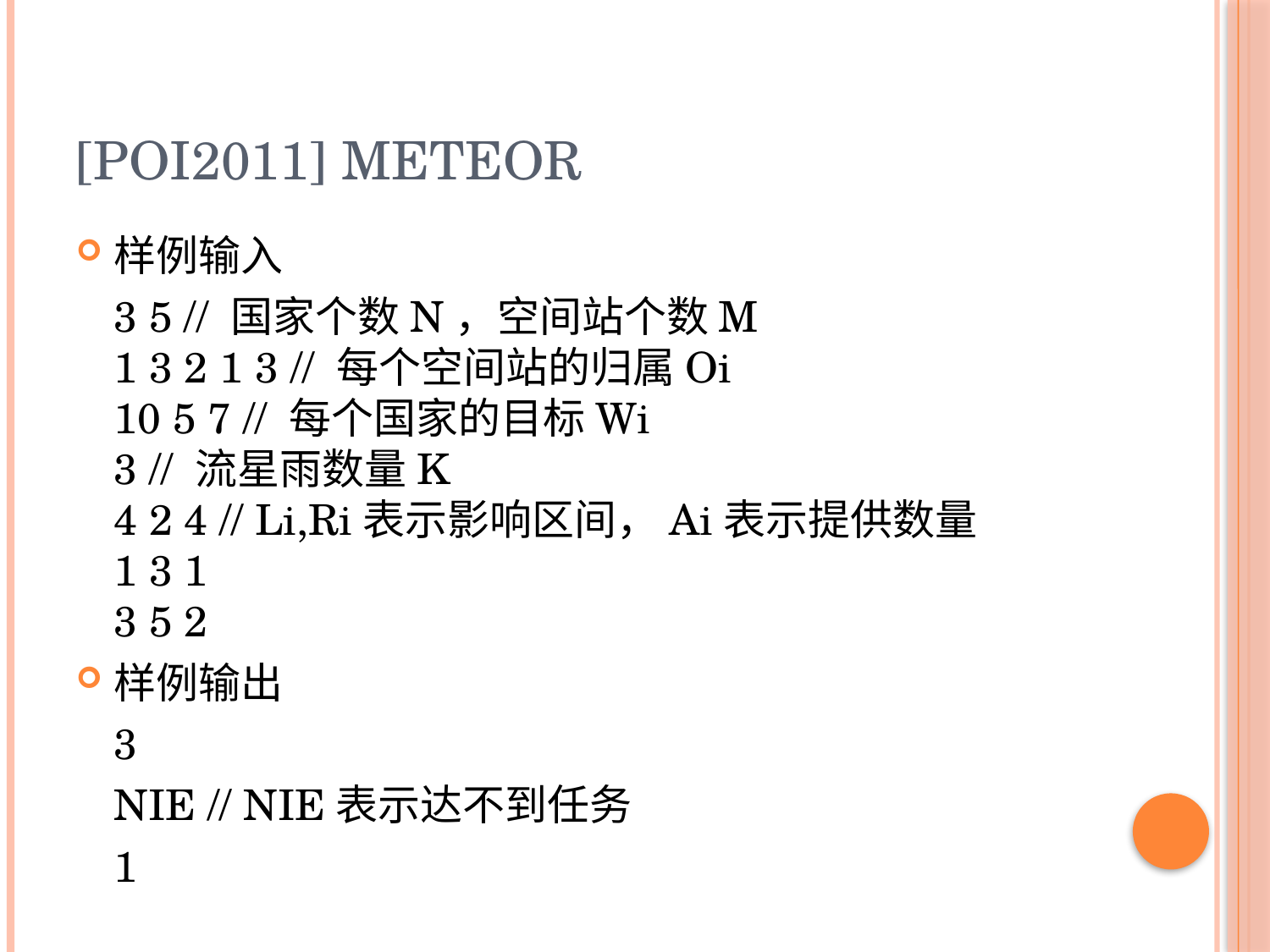

# [POI2011] Meteor
样例输入
	3 5 // 国家个数N，空间站个数M
1 3 2 1 3 // 每个空间站的归属Oi
10 5 7 // 每个国家的目标Wi
3 // 流星雨数量K
4 2 4 // Li,Ri表示影响区间，Ai表示提供数量
1 3 1
3 5 2
样例输出
	3
	NIE // NIE表示达不到任务
	1